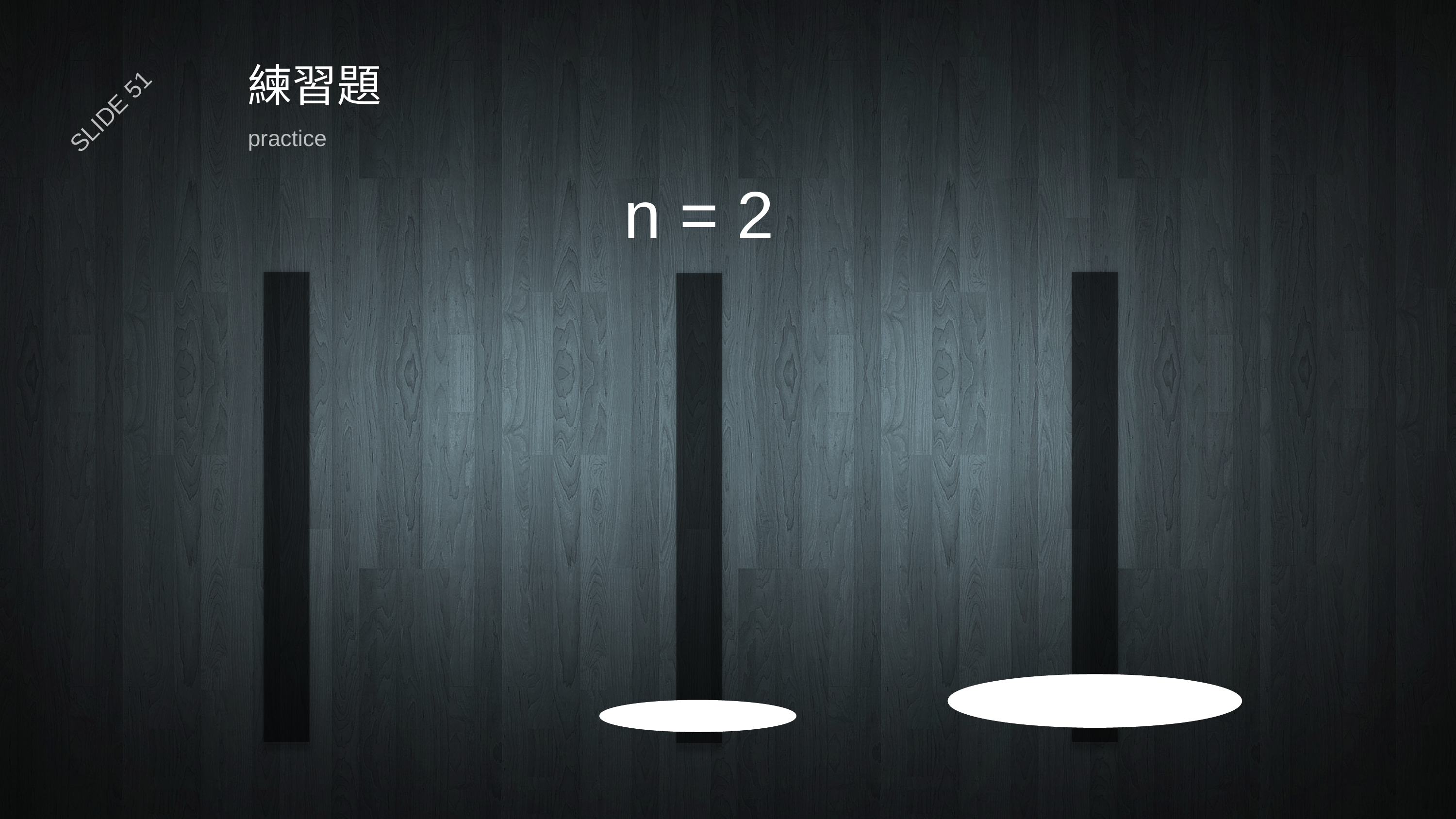

# 練習題
SLIDE 51
practice

n = 2